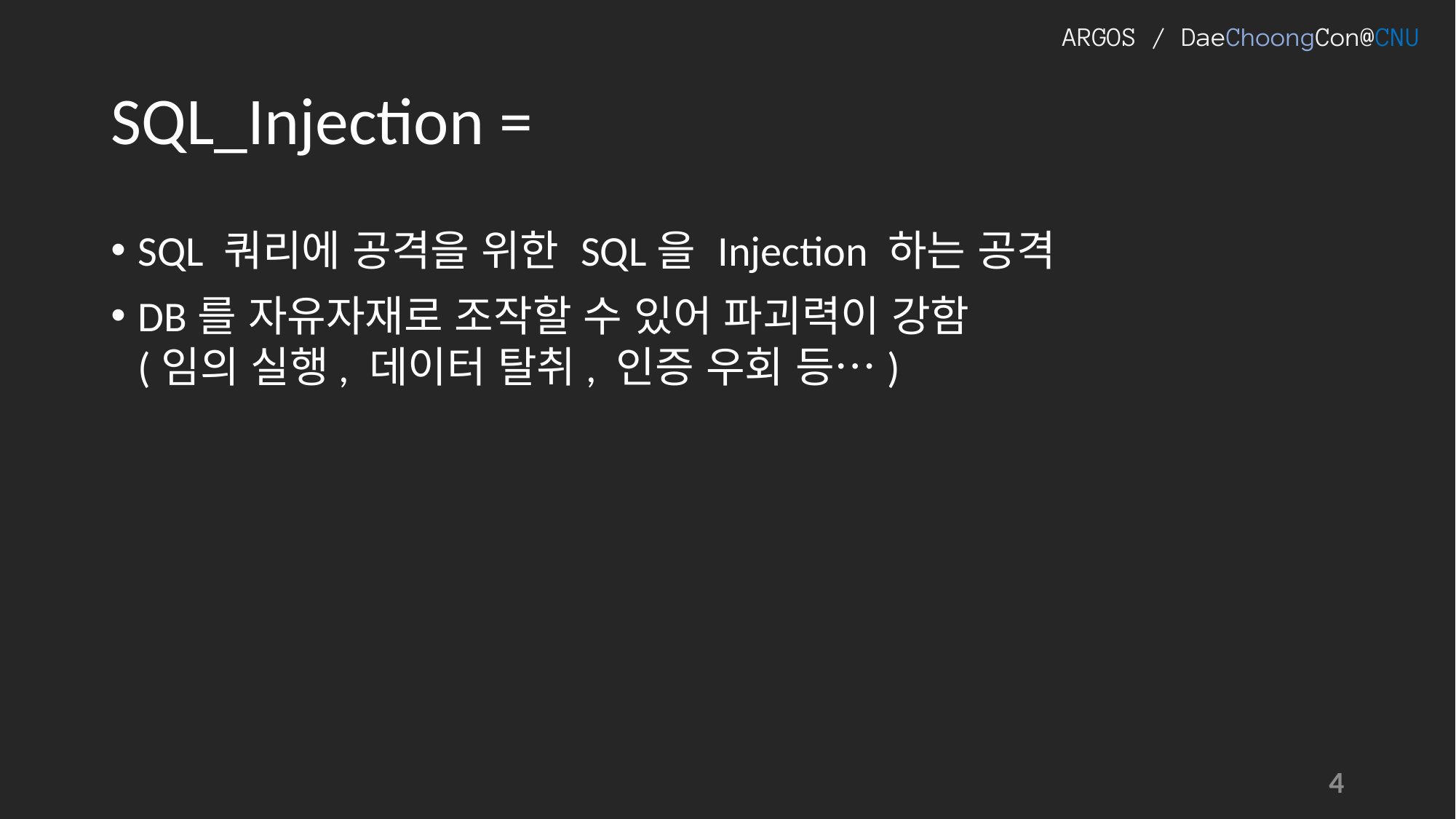

ARGOS / DaeChoongCon@CNU
# SQL_Injection =
SQL 쿼리에 공격을 위한 SQL을 Injection 하는 공격
DB를 자유자재로 조작할 수 있어 파괴력이 강함
(임의 실행, 데이터 탈취, 인증 우회 등…)
4